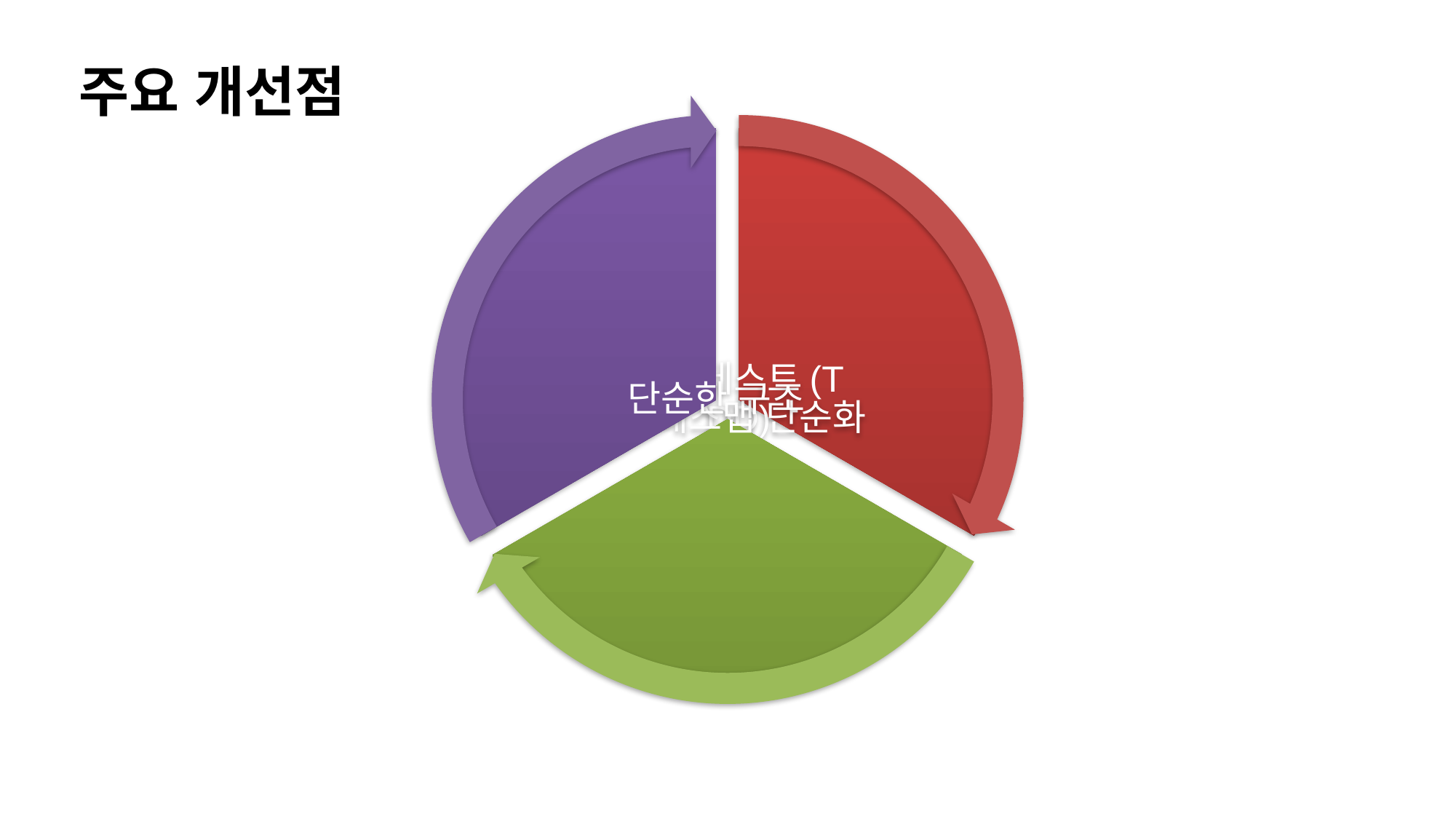

# 주요 개선점
단위테스트(T
DD)
어드레스맵 단순화
단순한 구조